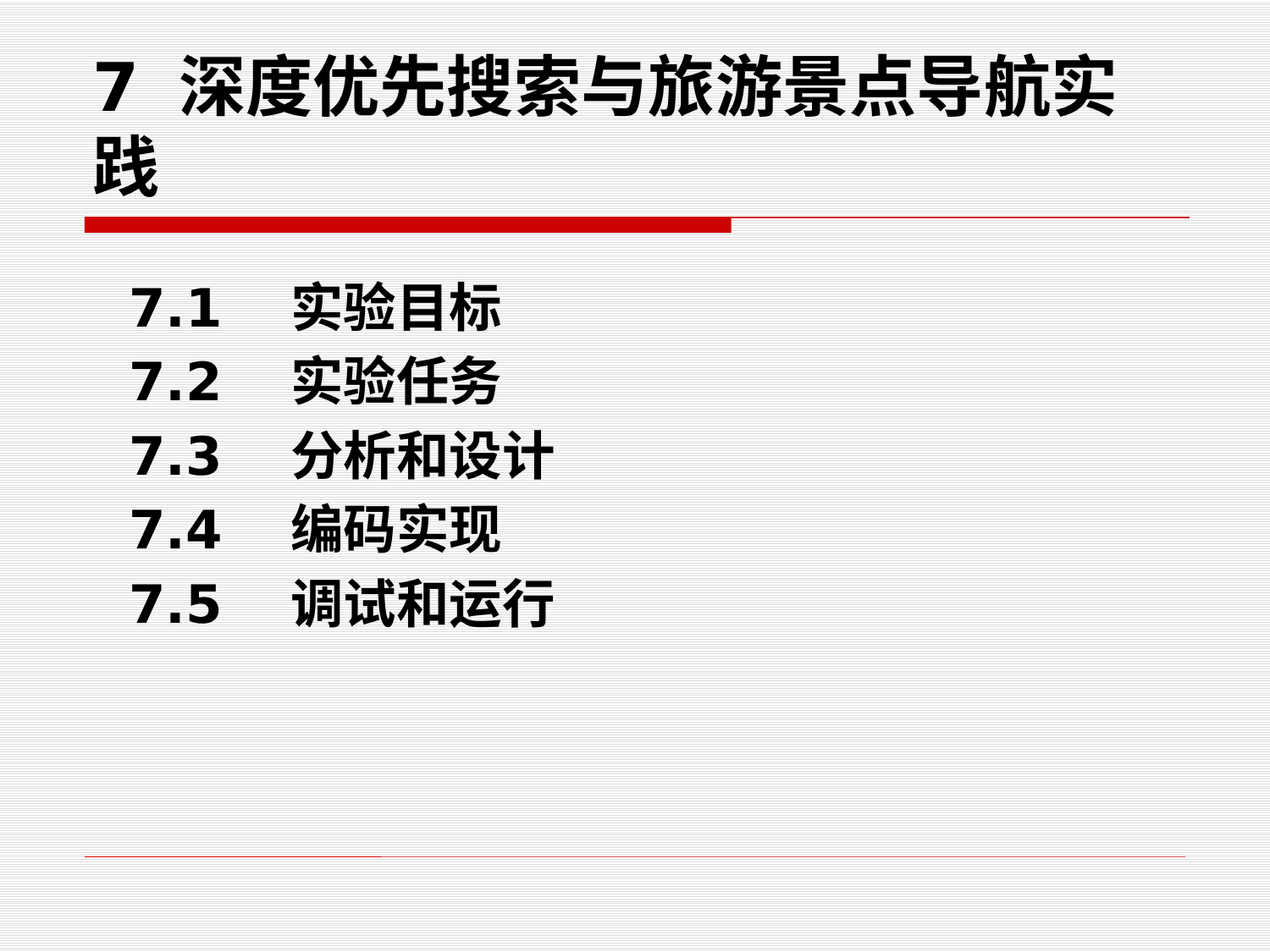

# 7 深度优先搜索与旅游景点导航实践
  7.1   实验目标
  7.2   实验任务
  7.3   分析和设计
  7.4   编码实现
  7.5   调试和运行